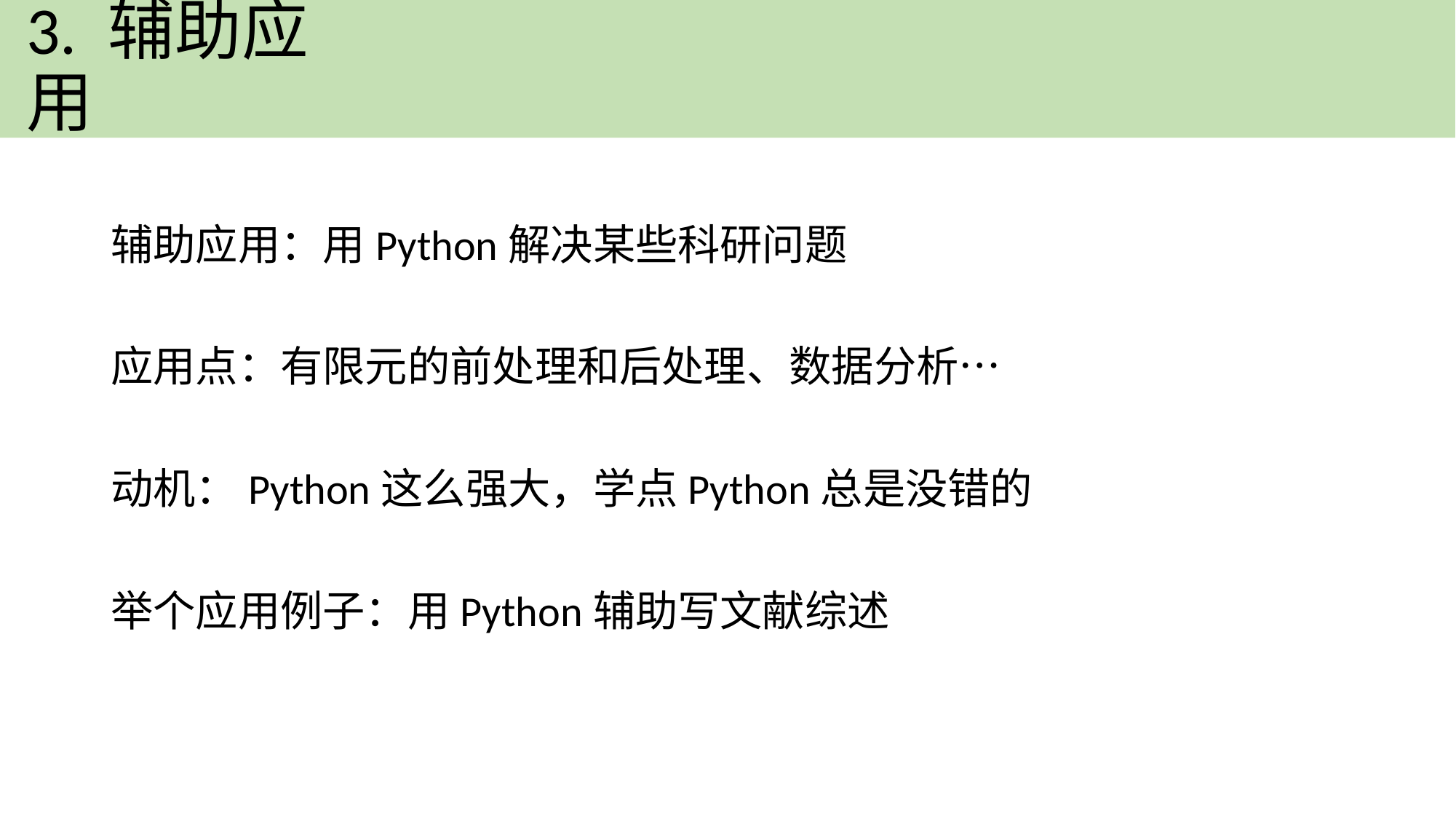

# 3. 辅助应用
辅助应用：用Python解决某些科研问题

应用点：有限元的前处理和后处理、数据分析…

动机：Python这么强大，学点Python总是没错的

举个应用例子：用Python辅助写文献综述